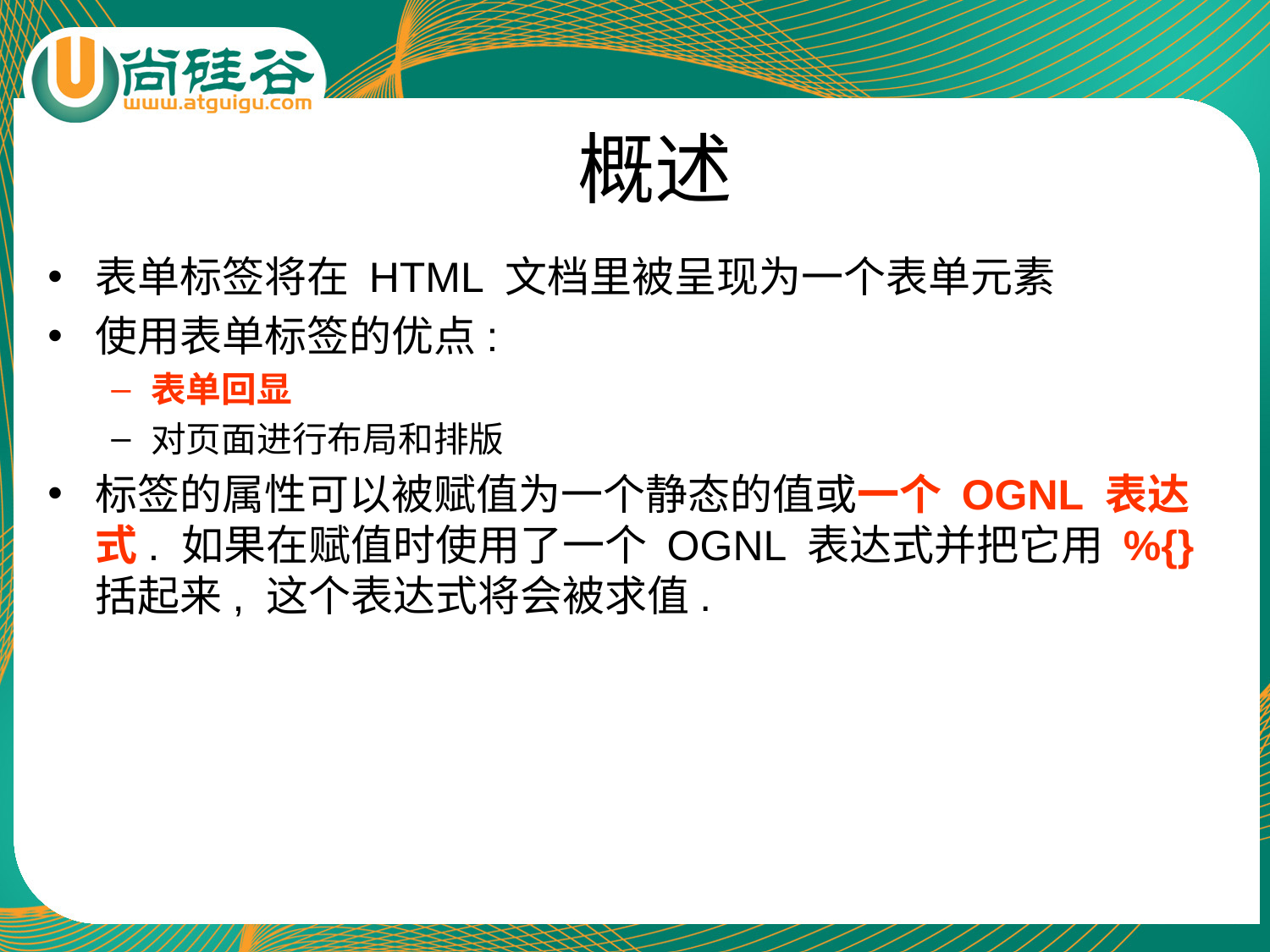

# 概述
表单标签将在 HTML 文档里被呈现为一个表单元素
使用表单标签的优点:
表单回显
对页面进行布局和排版
标签的属性可以被赋值为一个静态的值或一个 OGNL 表达式. 如果在赋值时使用了一个 OGNL 表达式并把它用 %{} 括起来, 这个表达式将会被求值.